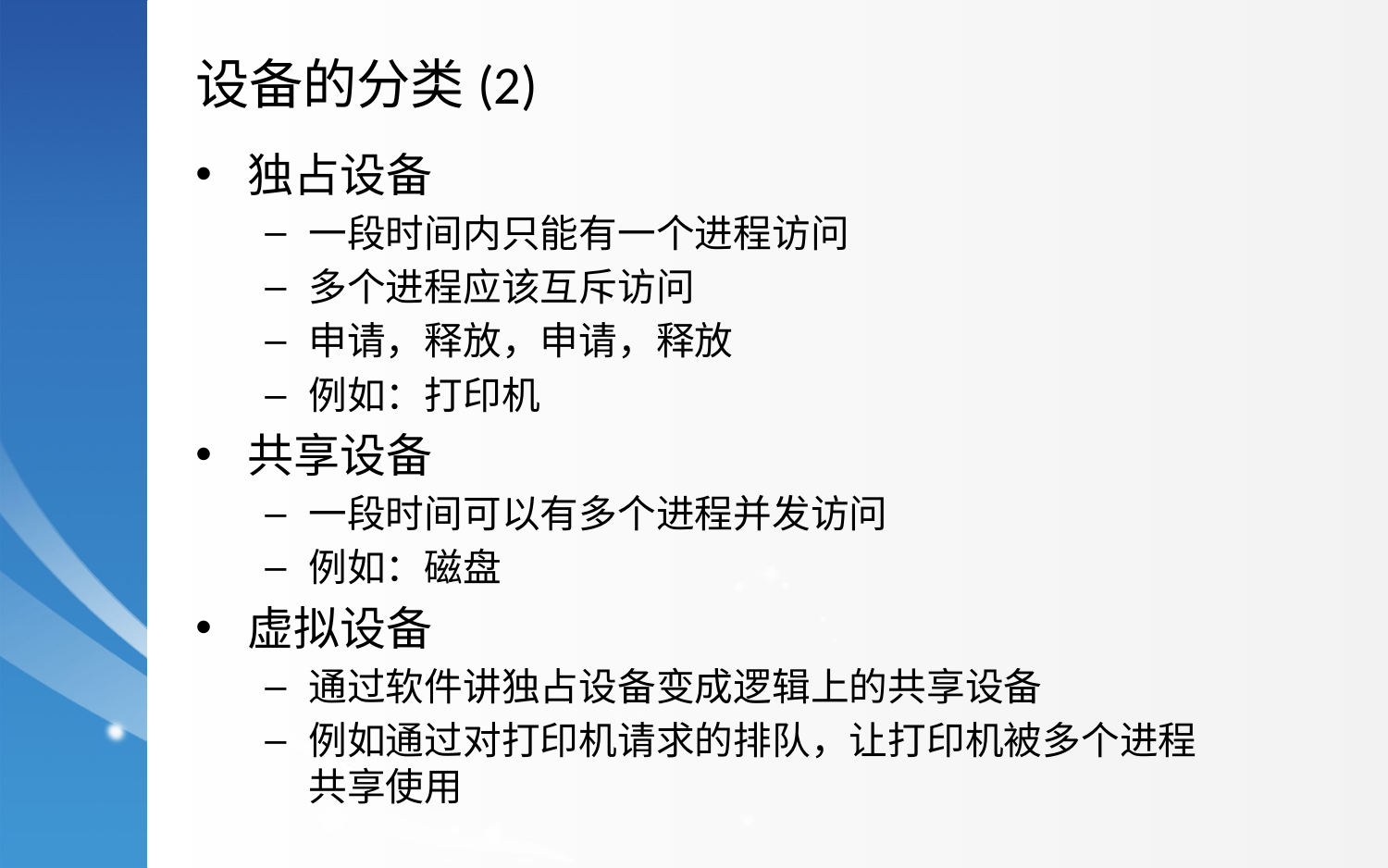

设备的分类(2)
独占设备
一段时间内只能有一个进程访问
多个进程应该互斥访问
申请，释放，申请，释放
例如：打印机
共享设备
一段时间可以有多个进程并发访问
例如：磁盘
虚拟设备
通过软件讲独占设备变成逻辑上的共享设备
例如通过对打印机请求的排队，让打印机被多个进程共享使用